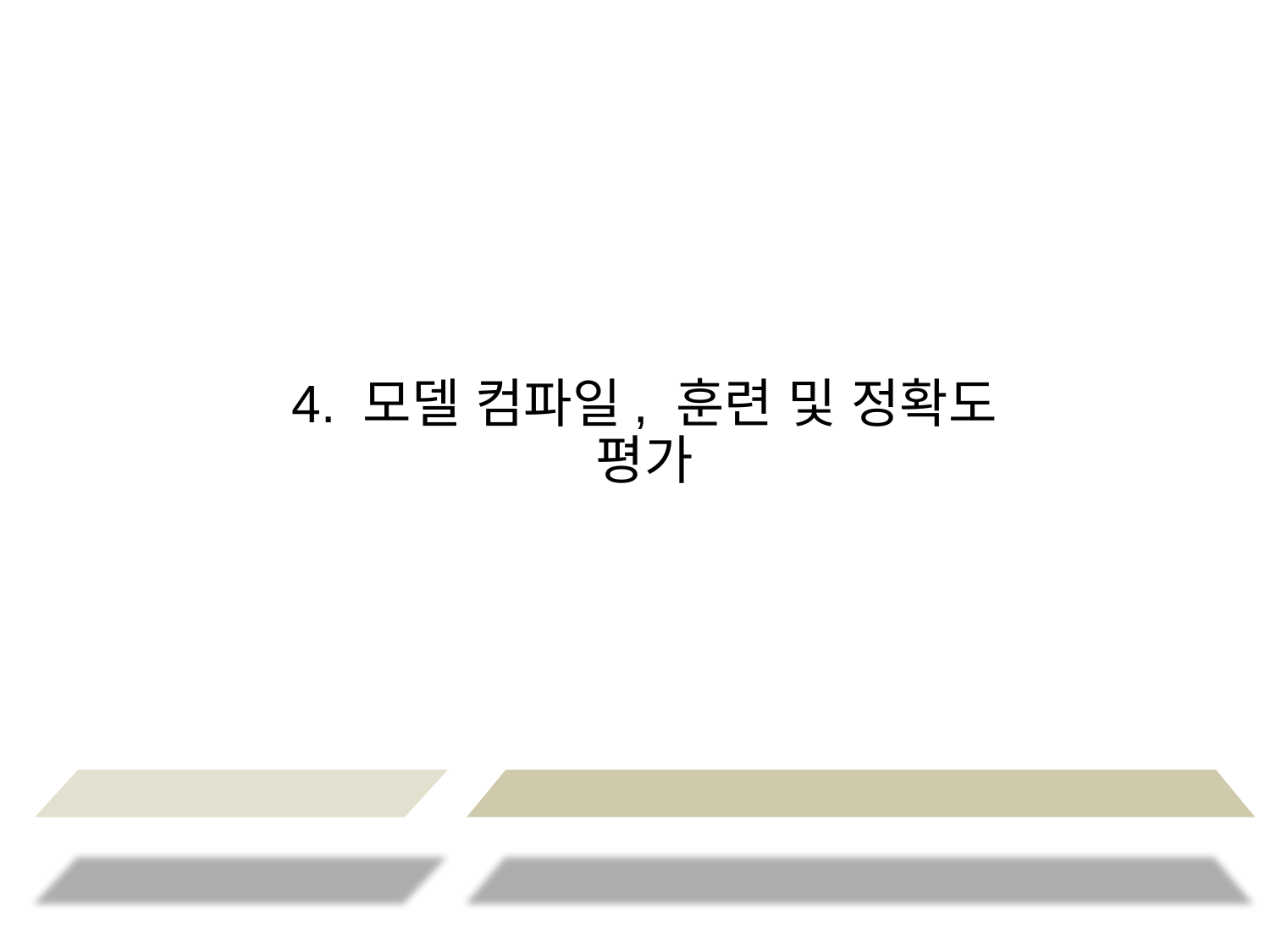

4. 모델 컴파일, 훈련 및 정확도 평가